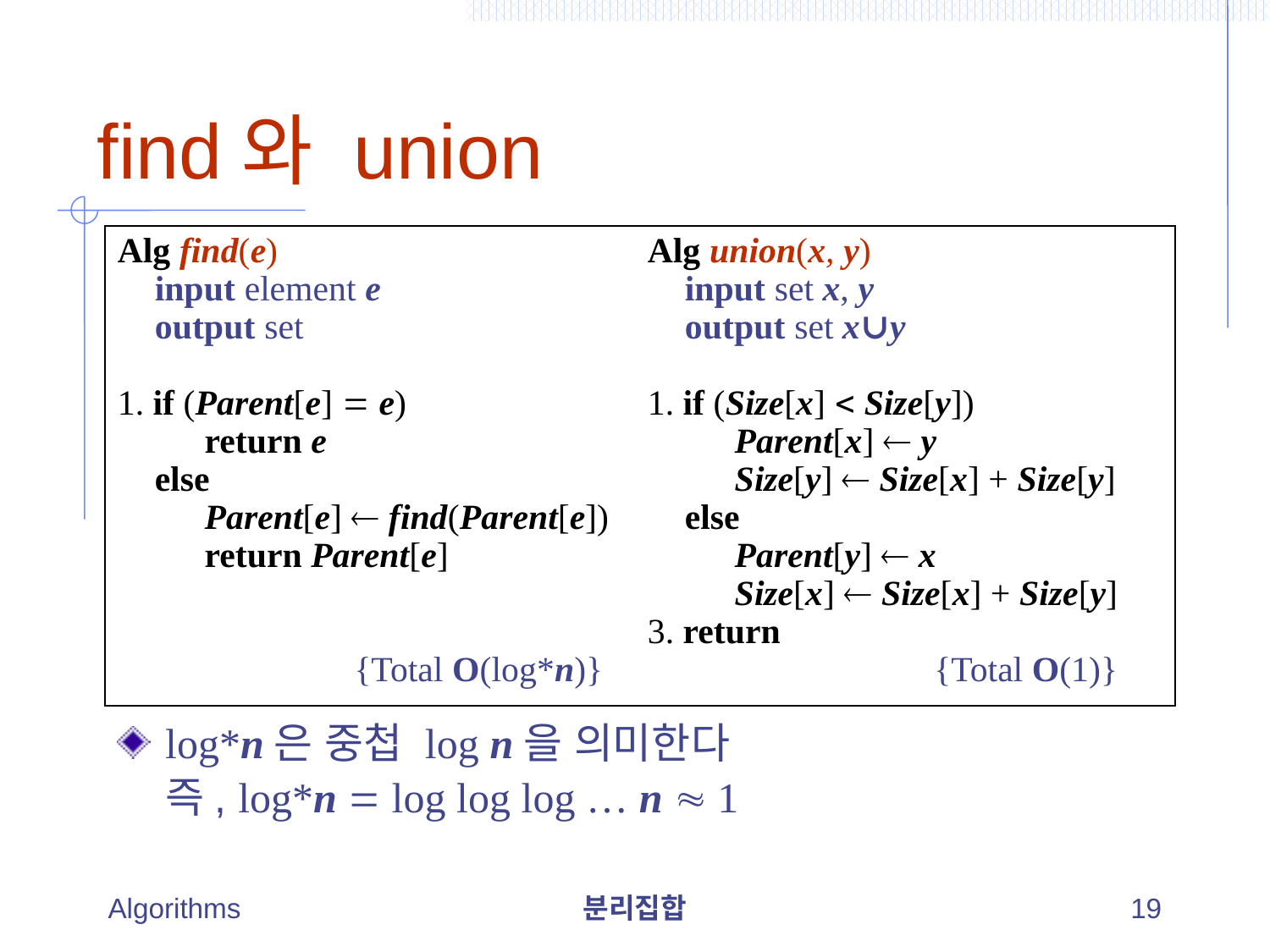

# find와 union
Alg find(e)
	input element e
	output set

1. if (Parent[e] = e)
		return e
	else
		Parent[e] ← find(Parent[e])
		return Parent[e]

					{Total O(log*n)}

Alg union(x, y)
	input set x, y
	output set x∪y

1. if (Size[x] < Size[y])
		Parent[x] ← y
		Size[y] ← Size[x] + Size[y]
	else
		Parent[y] ← x
		Size[x] ← Size[x] + Size[y]
3. return
						{Total O(1)}
log*n은 중첩 log n을 의미한다
	즉, log*n = log log log … n ≈ 1
Algorithms
분리집합
19